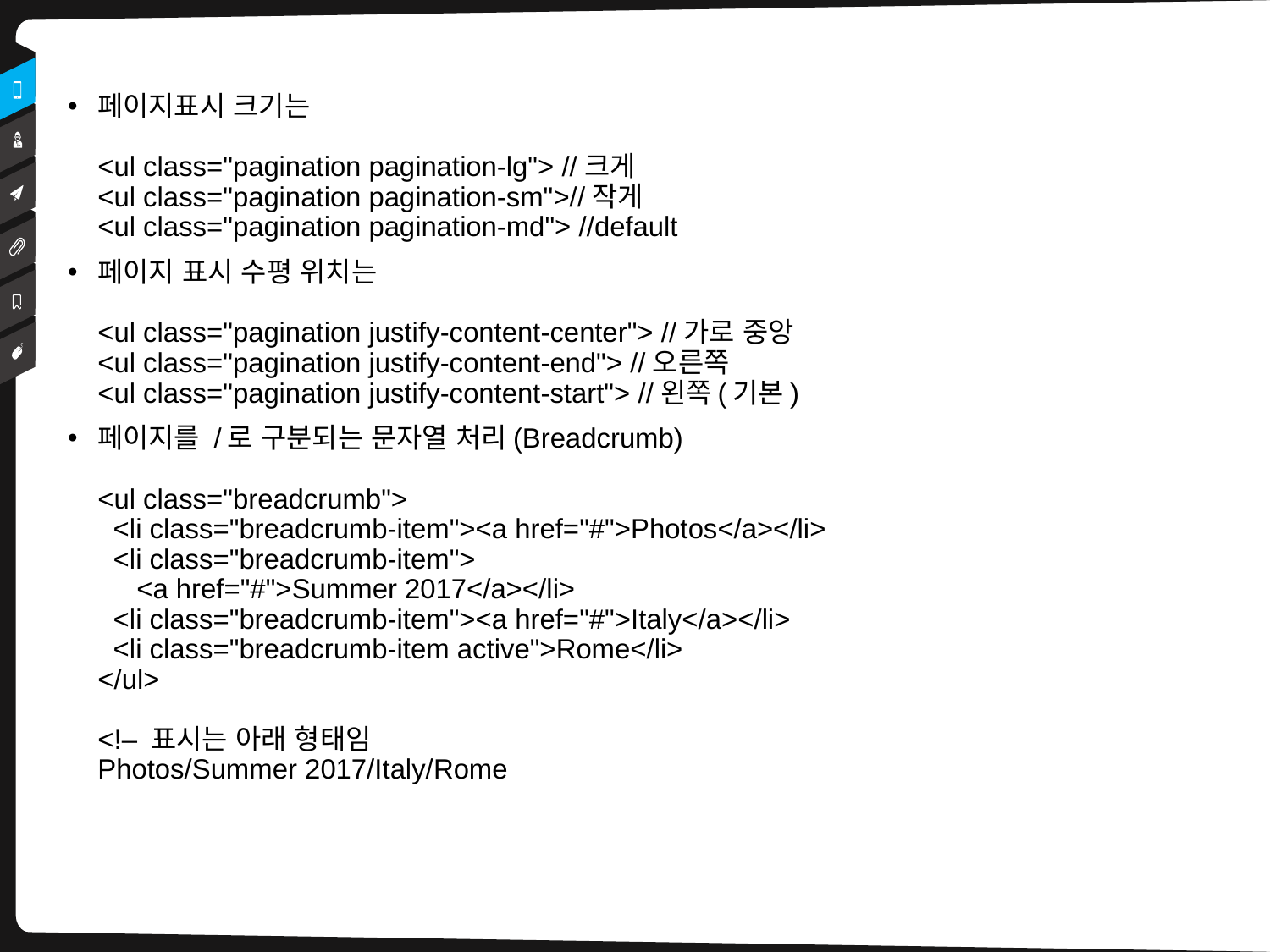

페이지표시 크기는
<ul class="pagination pagination-lg"> //크게
<ul class="pagination pagination-sm">//작게
<ul class="pagination pagination-md"> //default
페이지 표시 수평 위치는
<ul class="pagination justify-content-center"> //가로 중앙
<ul class="pagination justify-content-end"> //오른쪽
<ul class="pagination justify-content-start"> //왼쪽(기본)
페이지를 /로 구분되는 문자열 처리(Breadcrumb)
<ul class="breadcrumb">
  <li class="breadcrumb-item"><a href="#">Photos</a></li>
  <li class="breadcrumb-item">
     <a href="#">Summer 2017</a></li>
  <li class="breadcrumb-item"><a href="#">Italy</a></li>
  <li class="breadcrumb-item active">Rome</li>
</ul>
<!– 표시는 아래 형태임
Photos/Summer 2017/Italy/Rome